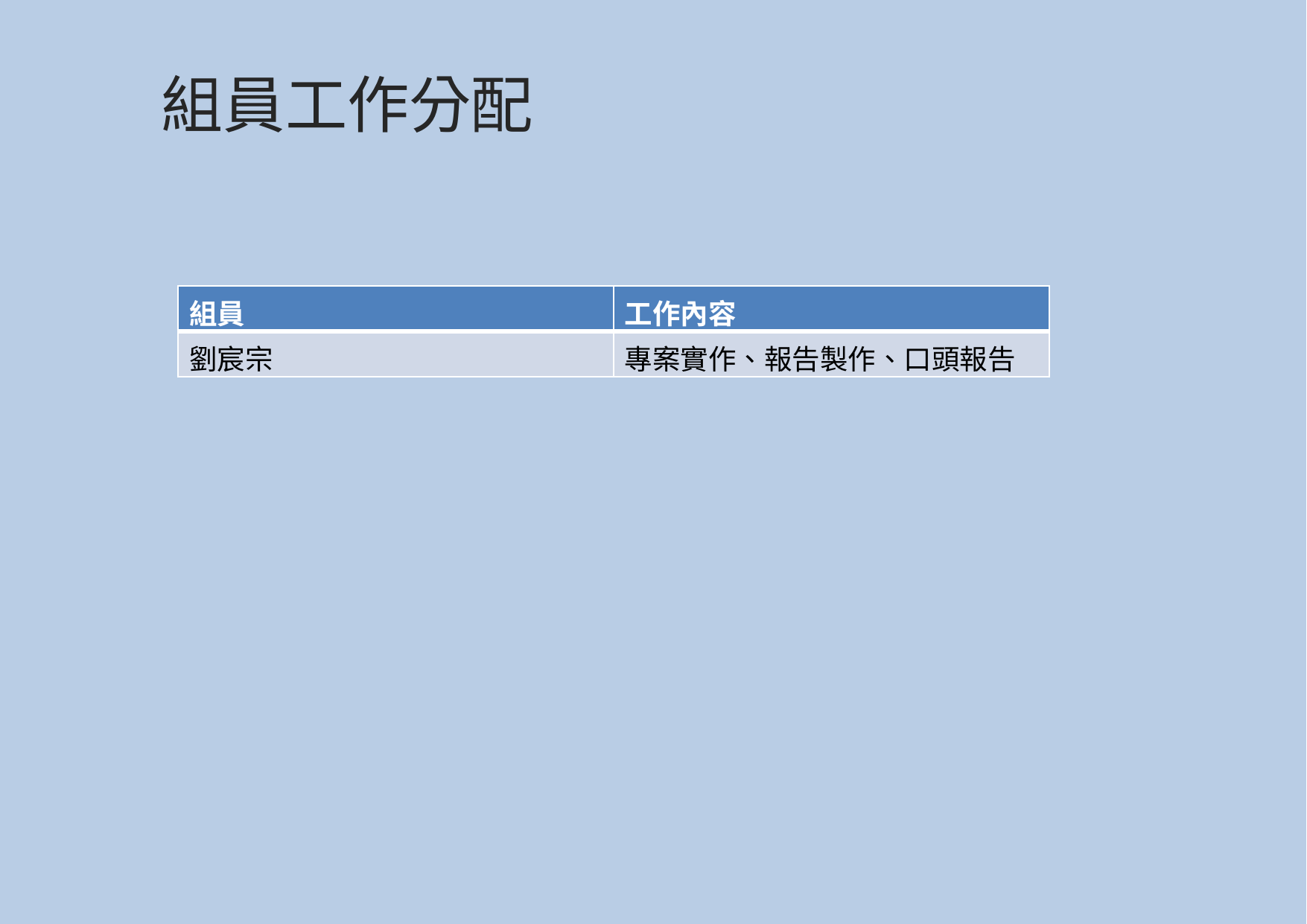

# 組員工作分配
| 組員 | 工作內容 |
| --- | --- |
| 劉宸宗 | 專案實作、報告製作、口頭報告 |